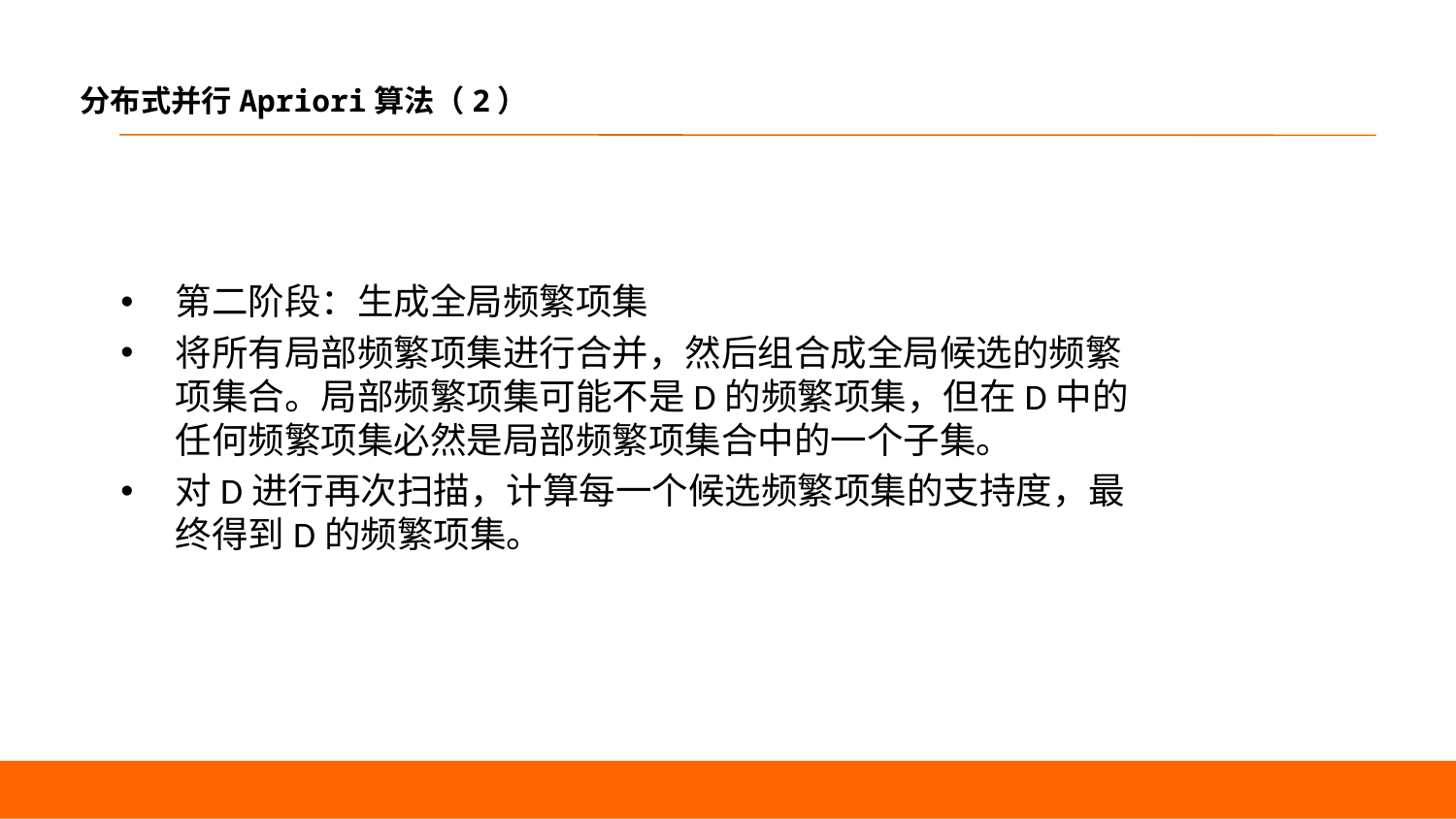

# 分布式并行Apriori算法（2）
第二阶段：生成全局频繁项集
将所有局部频繁项集进行合并，然后组合成全局候选的频繁项集合。局部频繁项集可能不是D的频繁项集，但在D中的任何频繁项集必然是局部频繁项集合中的一个子集。
对D进行再次扫描，计算每一个候选频繁项集的支持度，最终得到D的频繁项集。